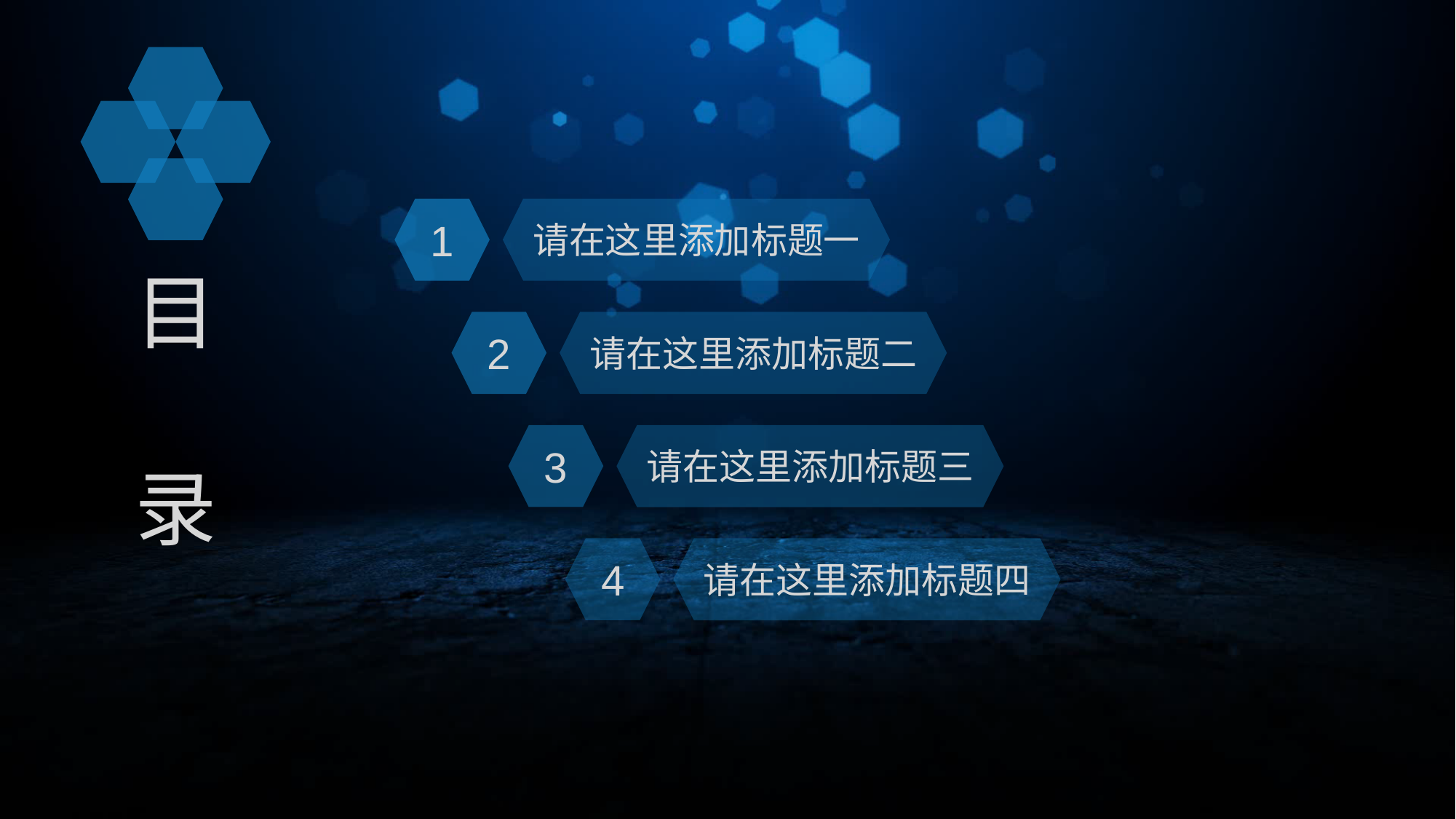

1

请在这里添加标题一
目

录

2

请在这里添加标题二

3

请在这里添加标题三

4

请在这里添加标题四